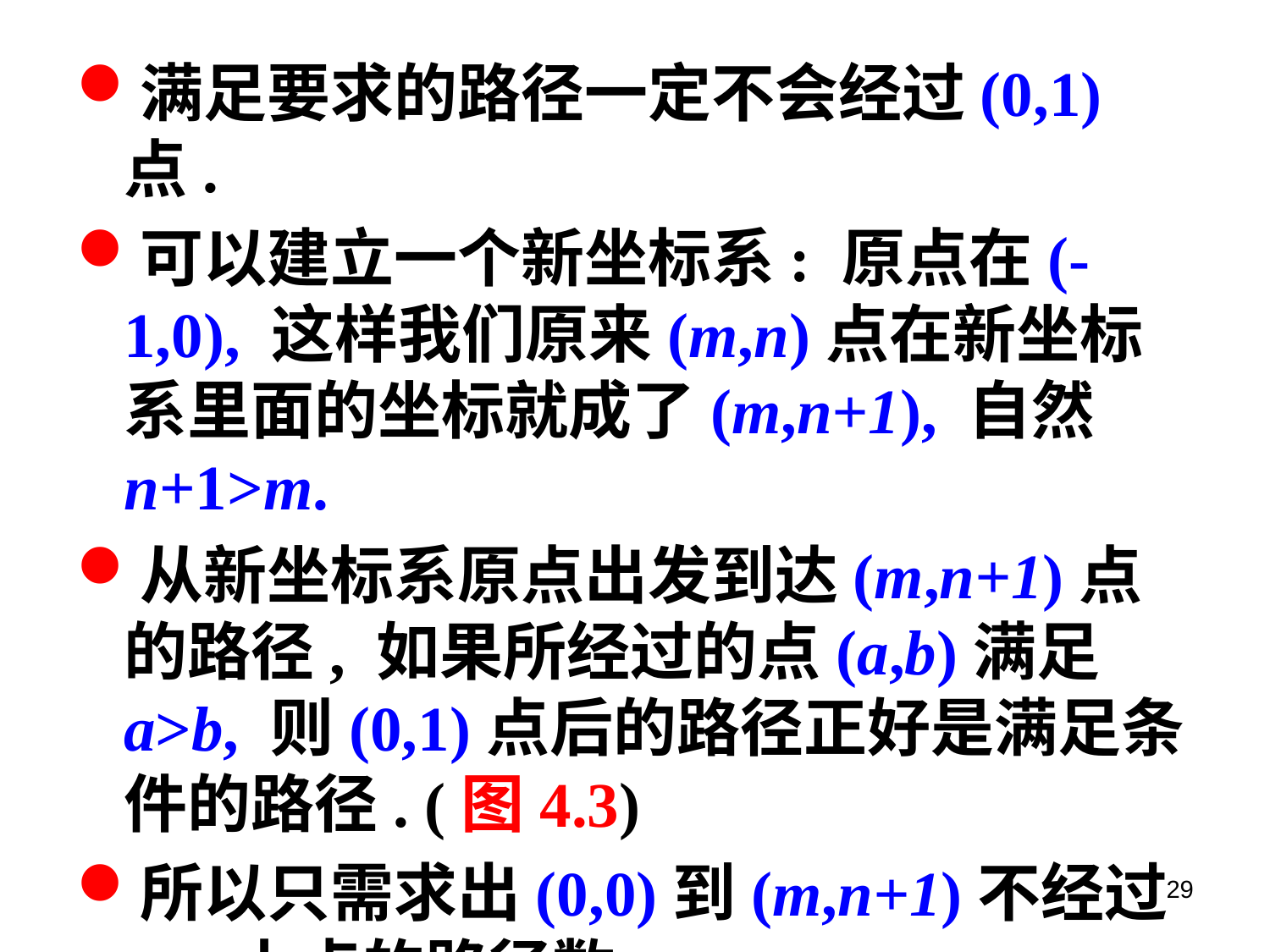

满足要求的路径一定不会经过(0,1)点.
可以建立一个新坐标系: 原点在(-1,0), 这样我们原来(m,n)点在新坐标系里面的坐标就成了(m,n+1), 自然n+1>m.
从新坐标系原点出发到达(m,n+1)点的路径, 如果所经过的点(a,b)满足a>b, 则(0,1)点后的路径正好是满足条件的路径. (图4.3)
所以只需求出(0,0)到(m,n+1)不经过y=x上点的路径数.
29